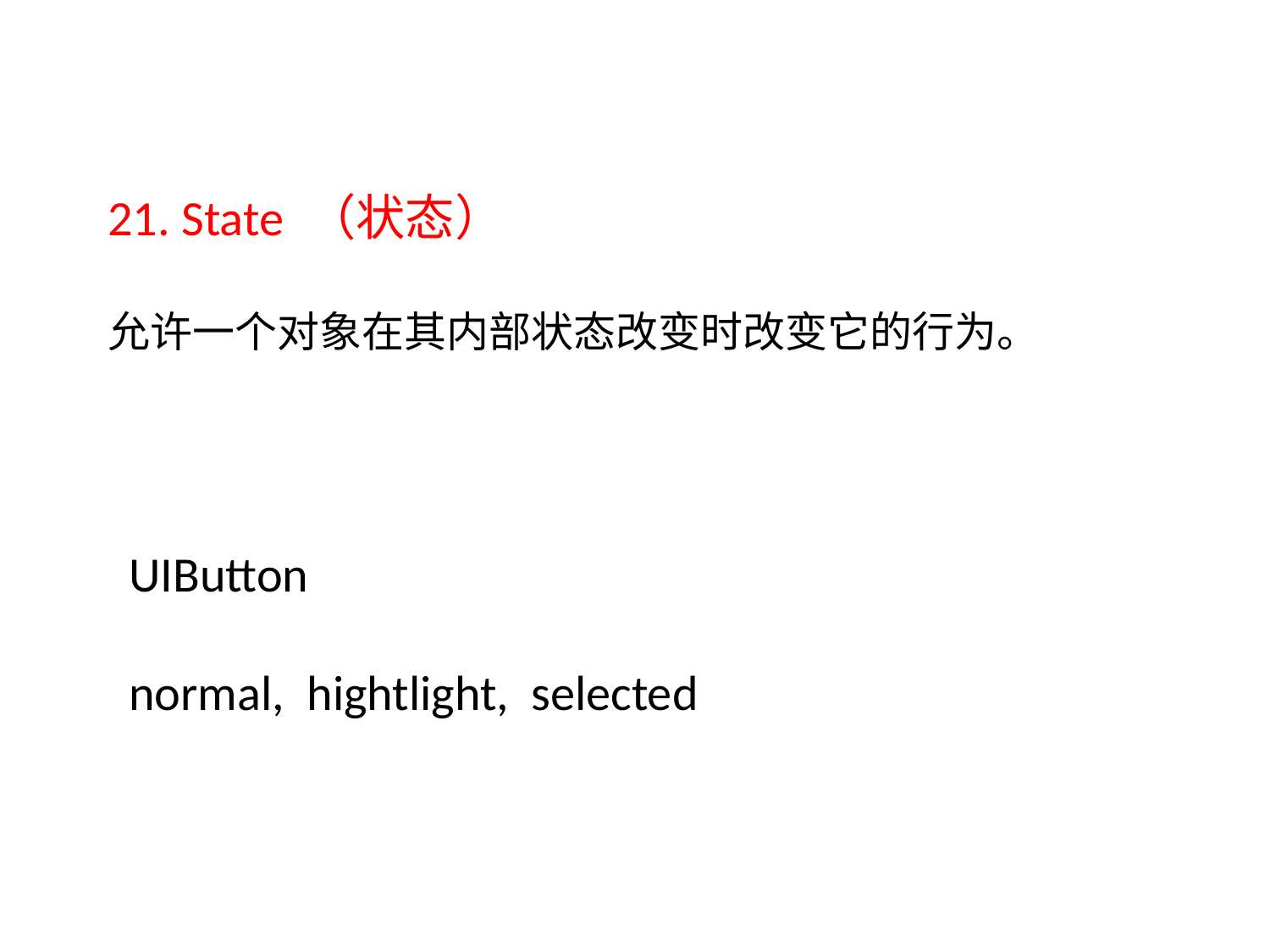

# 21. State （状态） 允许一个对象在其内部状态改变时改变它的行为。
UIButton

normal,  hightlight,  selected